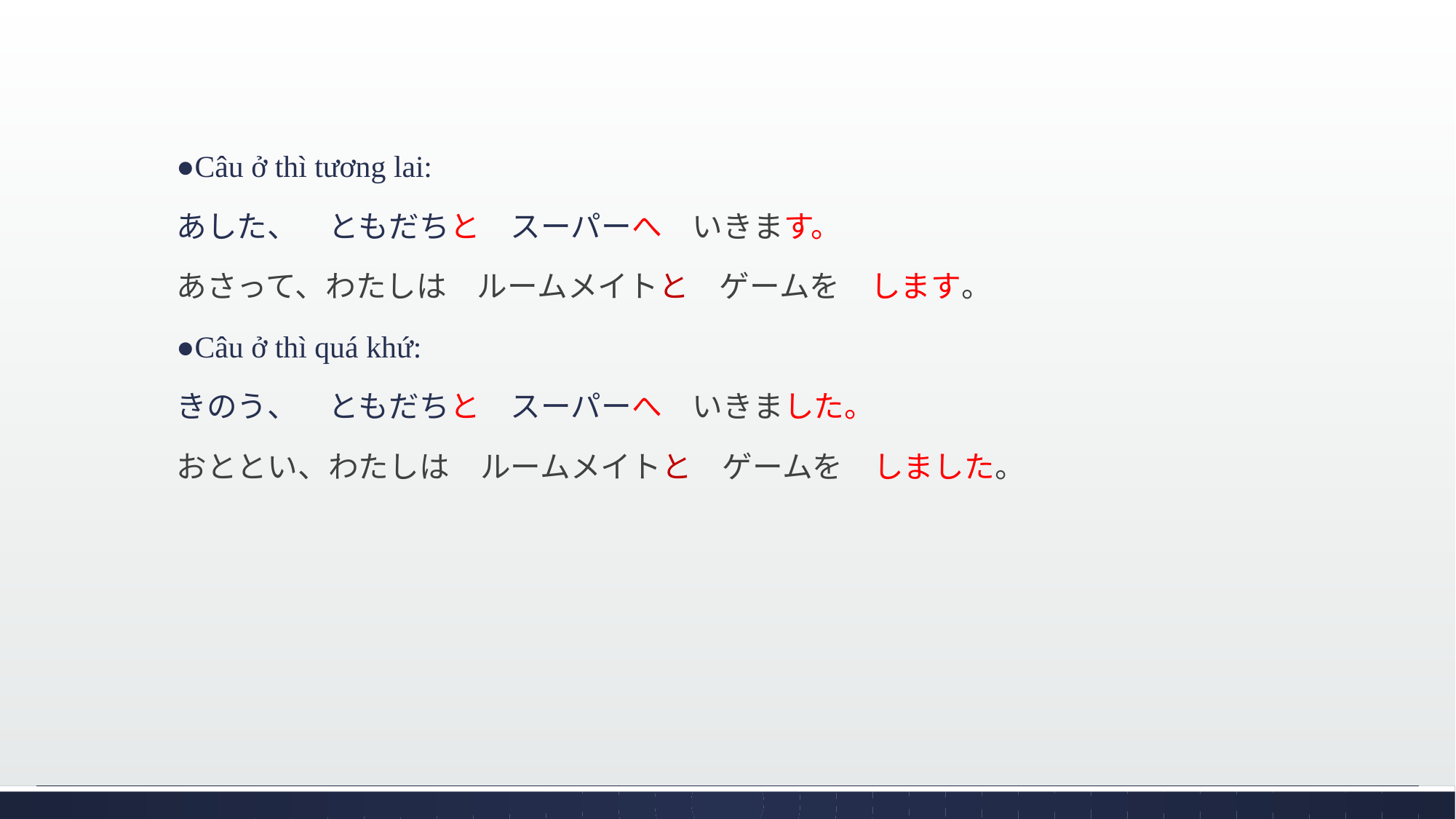

●Câu ở thì tương lai:
あした、　ともだちと　スーパーへ　いきます。
あさって、わたしは　ルームメイトと　ゲームを　します。
●Câu ở thì quá khứ:
きのう、　ともだちと　スーパーへ　いきました。
おととい、わたしは　ルームメイトと　ゲームを　しました。